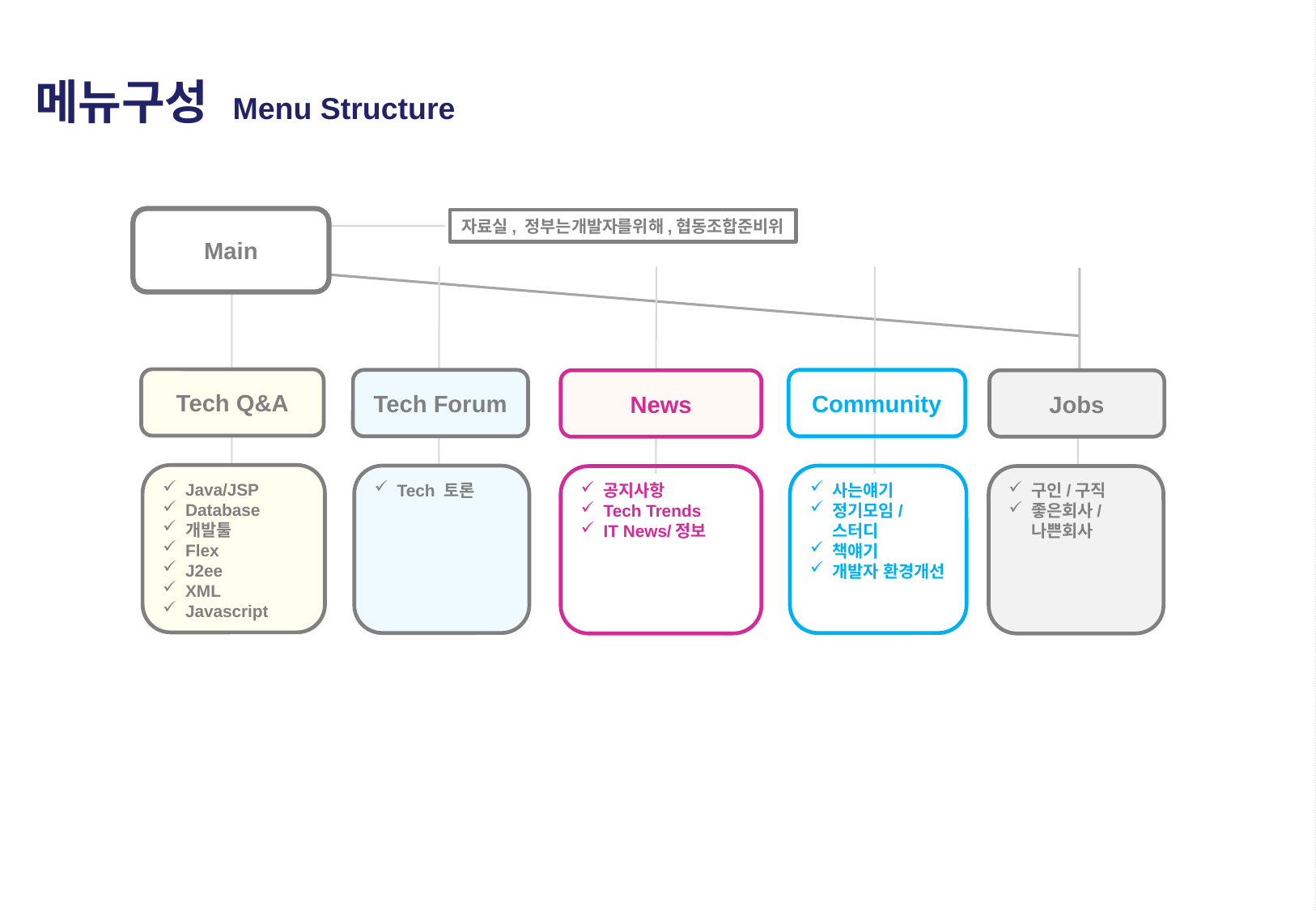

메뉴구성 Menu Structure
Main
자료실, 정부는개발자를위해,협동조합준비위

Tech Q&A
Tech Forum
Community
News
Jobs

Java/JSP
Database
개발툴
Flex
J2ee
XML
Javascript
Tech 토론
사는얘기
정기모임/스터디
책얘기
개발자 환경개선
공지사항
Tech Trends
IT News/정보
구인/구직
좋은회사/나쁜회사